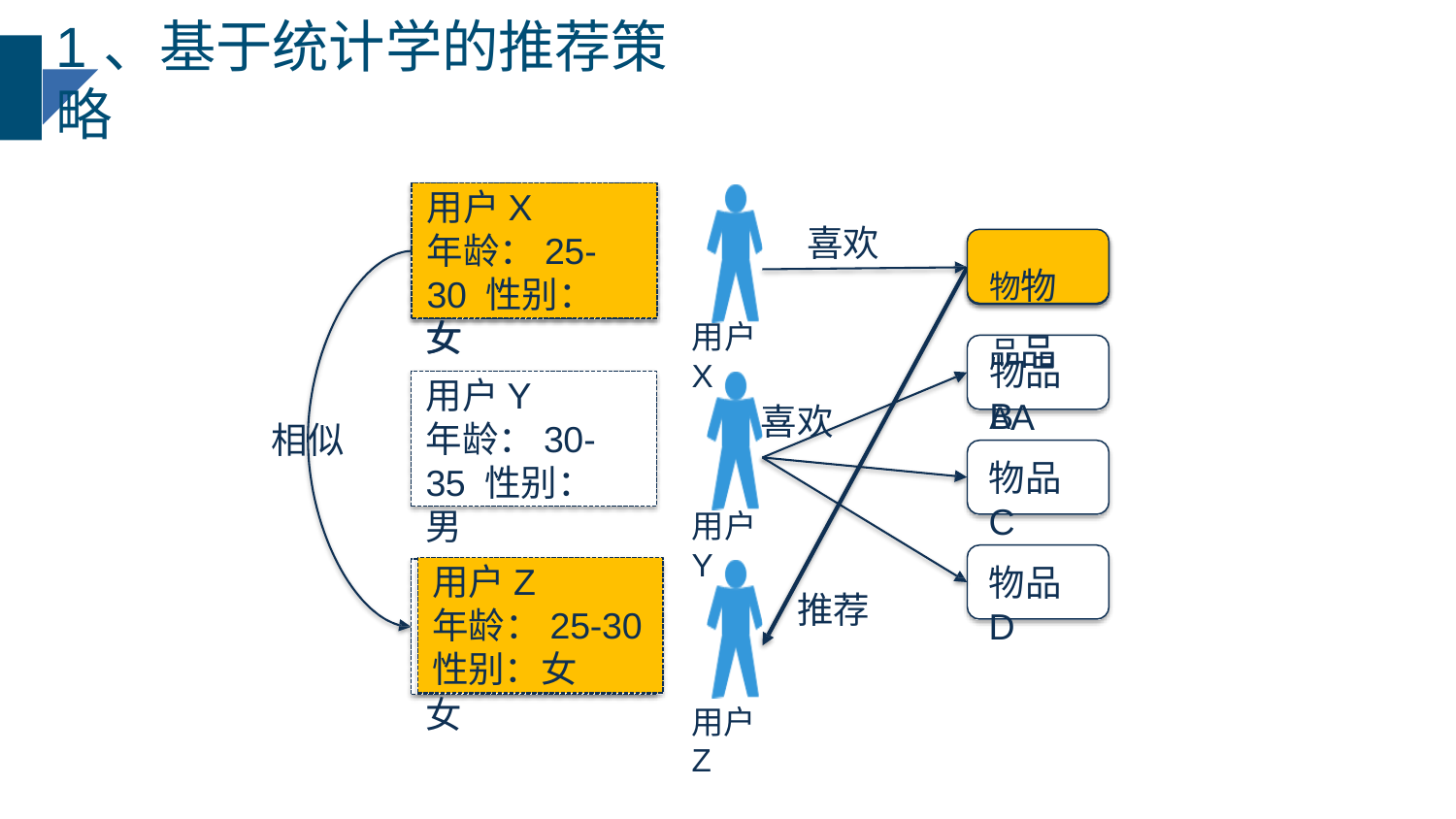

# 1、基于统计学的推荐策略

用户X
年龄：25-30 性别：女

用户X
年龄：25-30 性别：女
喜欢

物物品品AA

用户X
物品B

用户Y
年龄：30-35 性别：男
喜欢
相似

物品C
用户Y

用户Z
年龄：25-30
性别：女
物品D
用户Z
年龄：25-30 性别：女
推荐
用户Z